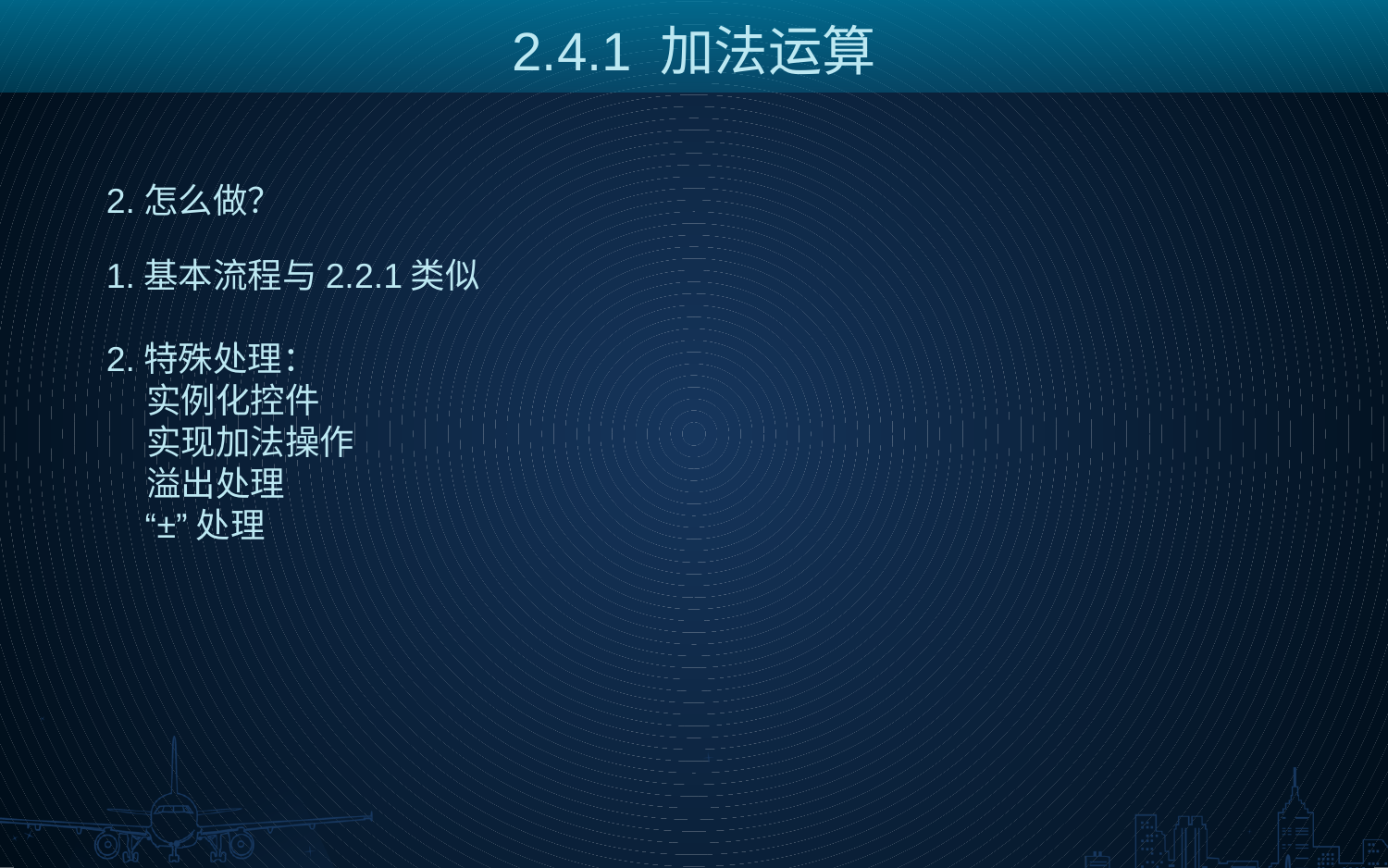

2.4.1 加法运算
2.怎么做？
1.基本流程与2.2.1类似

2.特殊处理：
    实例化控件
    实现加法操作
    溢出处理
    “±”处理